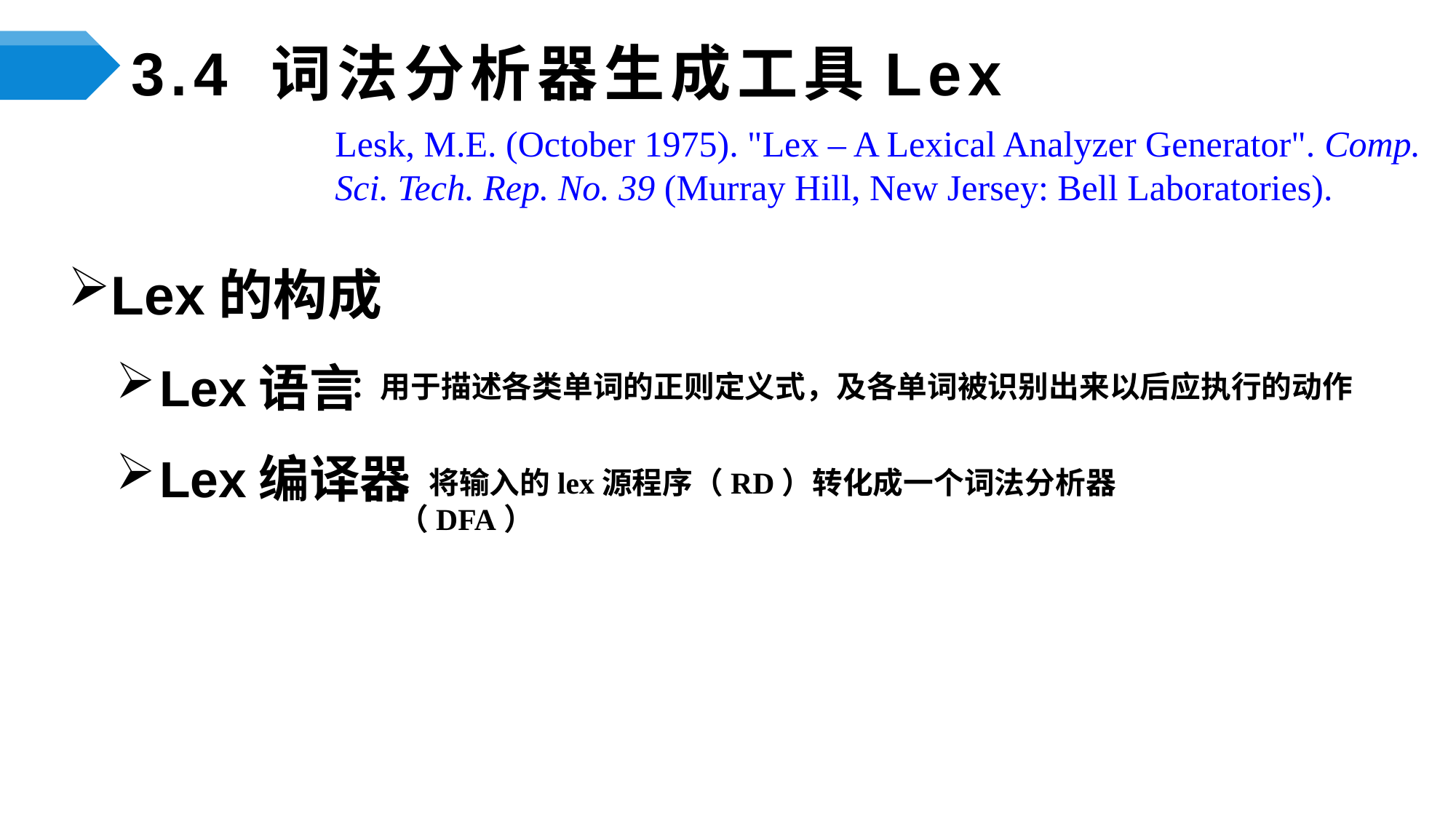

# 3.4 词法分析器生成工具Lex
Lesk, M.E. (October 1975). "Lex – A Lexical Analyzer Generator". Comp. Sci. Tech. Rep. No. 39 (Murray Hill, New Jersey: Bell Laboratories).

Lex的构成
Lex语言
Lex编译器
：用于描述各类单词的正则定义式，及各单词被识别出来以后应执行的动作
：将输入的lex源程序（RD）转化成一个词法分析器（DFA）